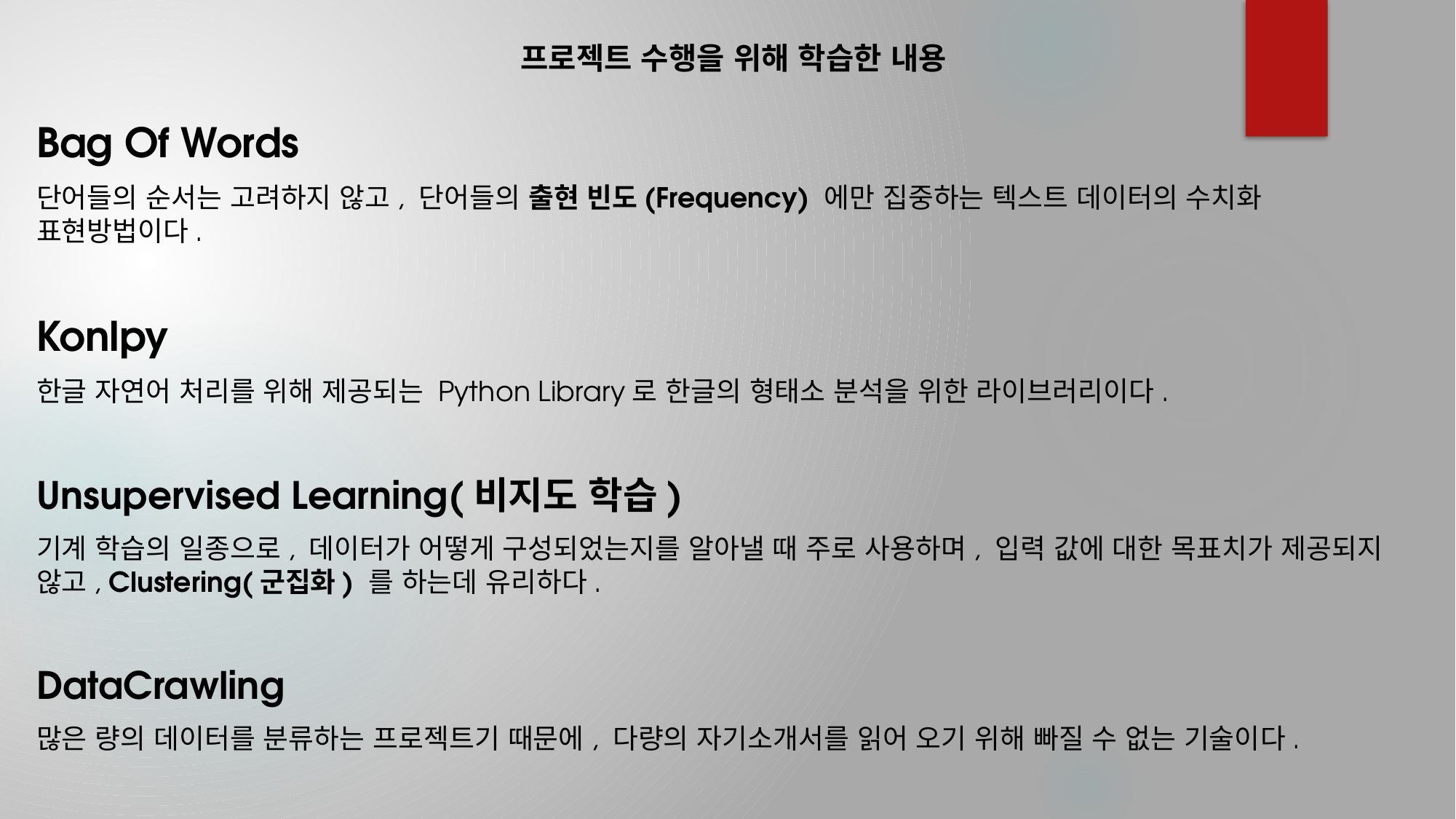

프로젝트 수행을 위해 학습한 내용
Bag Of Words
단어들의 순서는 고려하지 않고, 단어들의 출현 빈도(Frequency) 에만 집중하는 텍스트 데이터의 수치화 표현방법이다.

Konlpy
한글 자연어 처리를 위해 제공되는 Python Library로 한글의 형태소 분석을 위한 라이브러리이다.

Unsupervised Learning(비지도 학습)
기계 학습의 일종으로, 데이터가 어떻게 구성되었는지를 알아낼 때 주로 사용하며, 입력 값에 대한 목표치가 제공되지 않고, Clustering(군집화) 를 하는데 유리하다.

DataCrawling
많은 량의 데이터를 분류하는 프로젝트기 때문에, 다량의 자기소개서를 읽어 오기 위해 빠질 수 없는 기술이다.